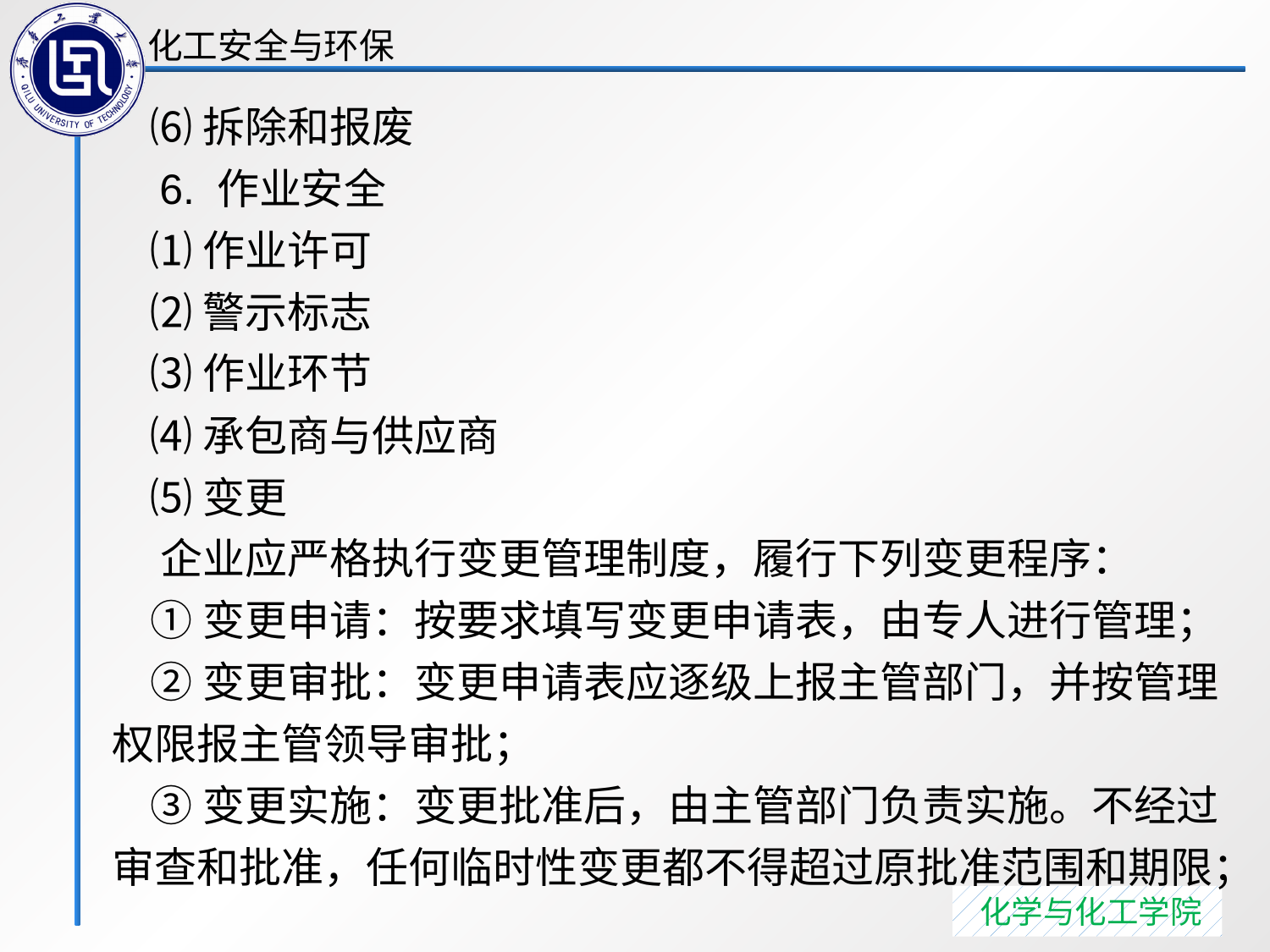

⑹拆除和报废
    6. 作业安全
    ⑴作业许可
    ⑵警示标志
    ⑶作业环节
    ⑷承包商与供应商
    ⑸变更
    企业应严格执行变更管理制度，履行下列变更程序：
    ①变更申请：按要求填写变更申请表，由专人进行管理；
    ②变更审批：变更申请表应逐级上报主管部门，并按管理权限报主管领导审批；
    ③变更实施：变更批准后，由主管部门负责实施。不经过审查和批准，任何临时性变更都不得超过原批准范围和期限；